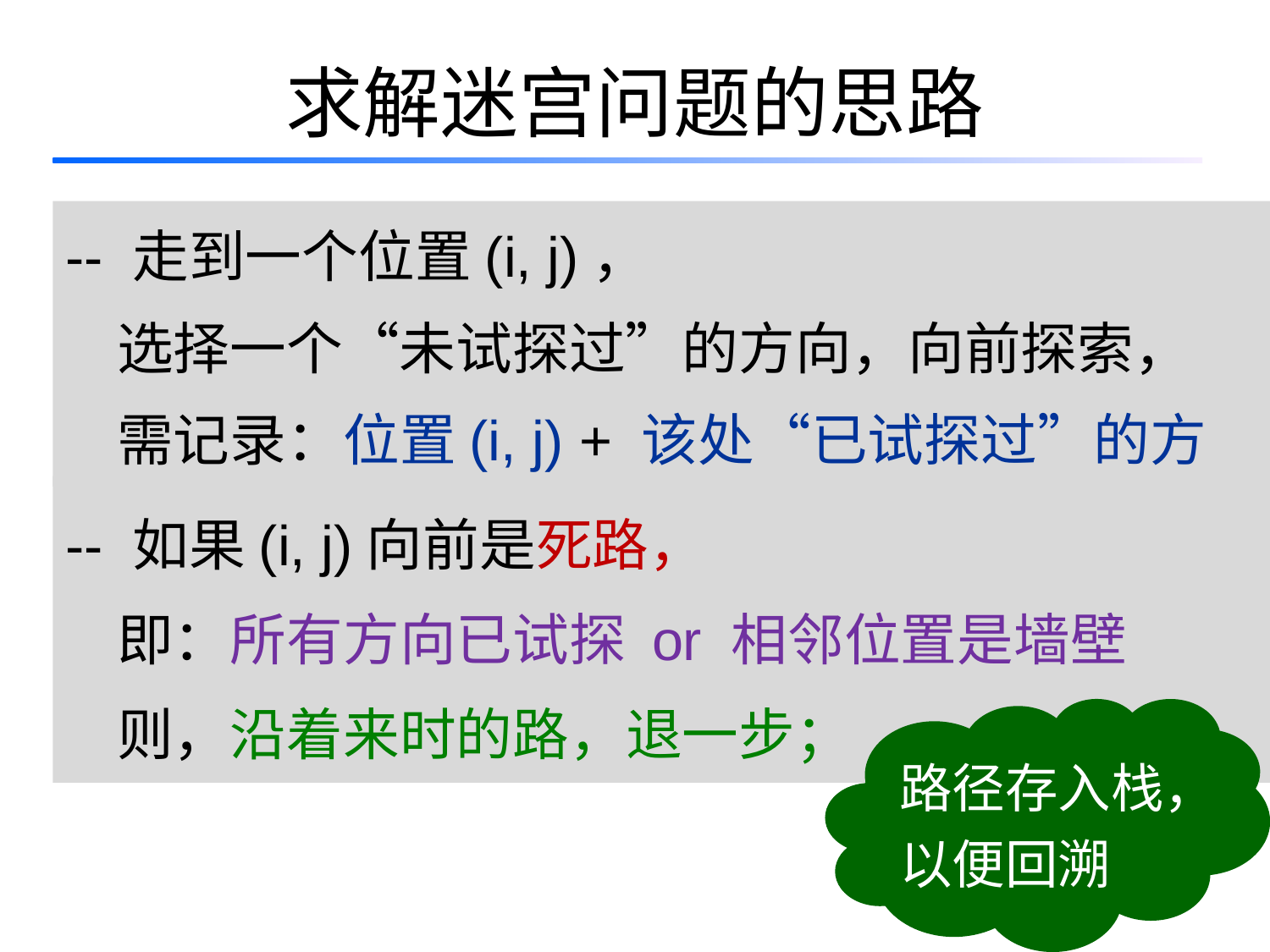

# 求解迷宫问题的思路

-- 走到一个位置(i, j)，
   选择一个“未试探过”的方向，向前探索，
   需记录：位置(i, j) + 该处“已试探过”的方向
-- 如果(i, j)向前是死路，
   即：所有方向已试探 or 相邻位置是墙壁
   则，沿着来时的路，退一步；
路径存入栈，
以便回溯